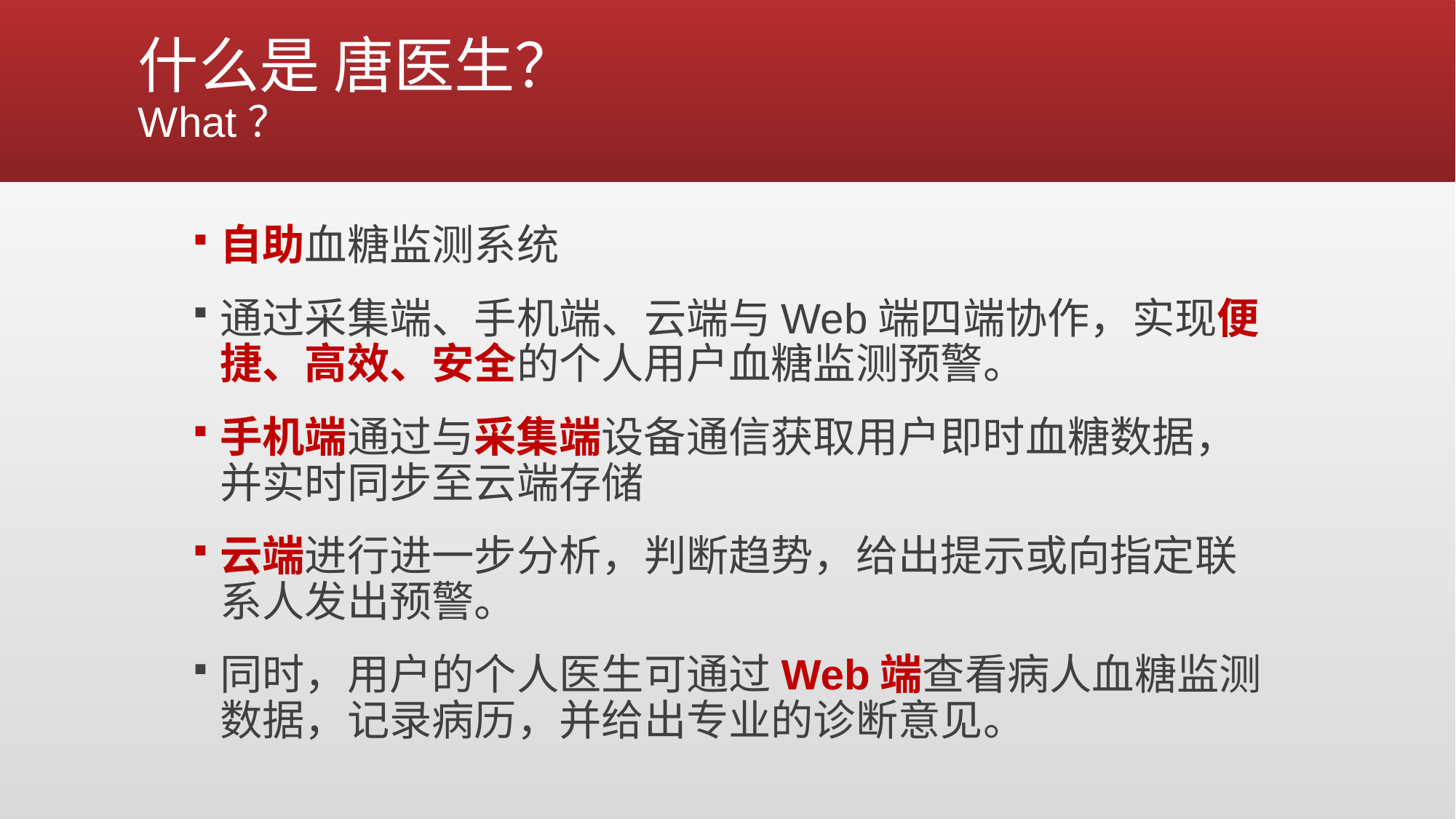

# 什么是 唐医生？ What？
自助血糖监测系统
通过采集端、手机端、云端与Web端四端协作，实现便捷、高效、安全的个人用户血糖监测预警。
手机端通过与采集端设备通信获取用户即时血糖数据，并实时同步至云端存储
云端进行进一步分析，判断趋势，给出提示或向指定联系人发出预警。
同时，用户的个人医生可通过Web端查看病人血糖监测数据，记录病历，并给出专业的诊断意见。